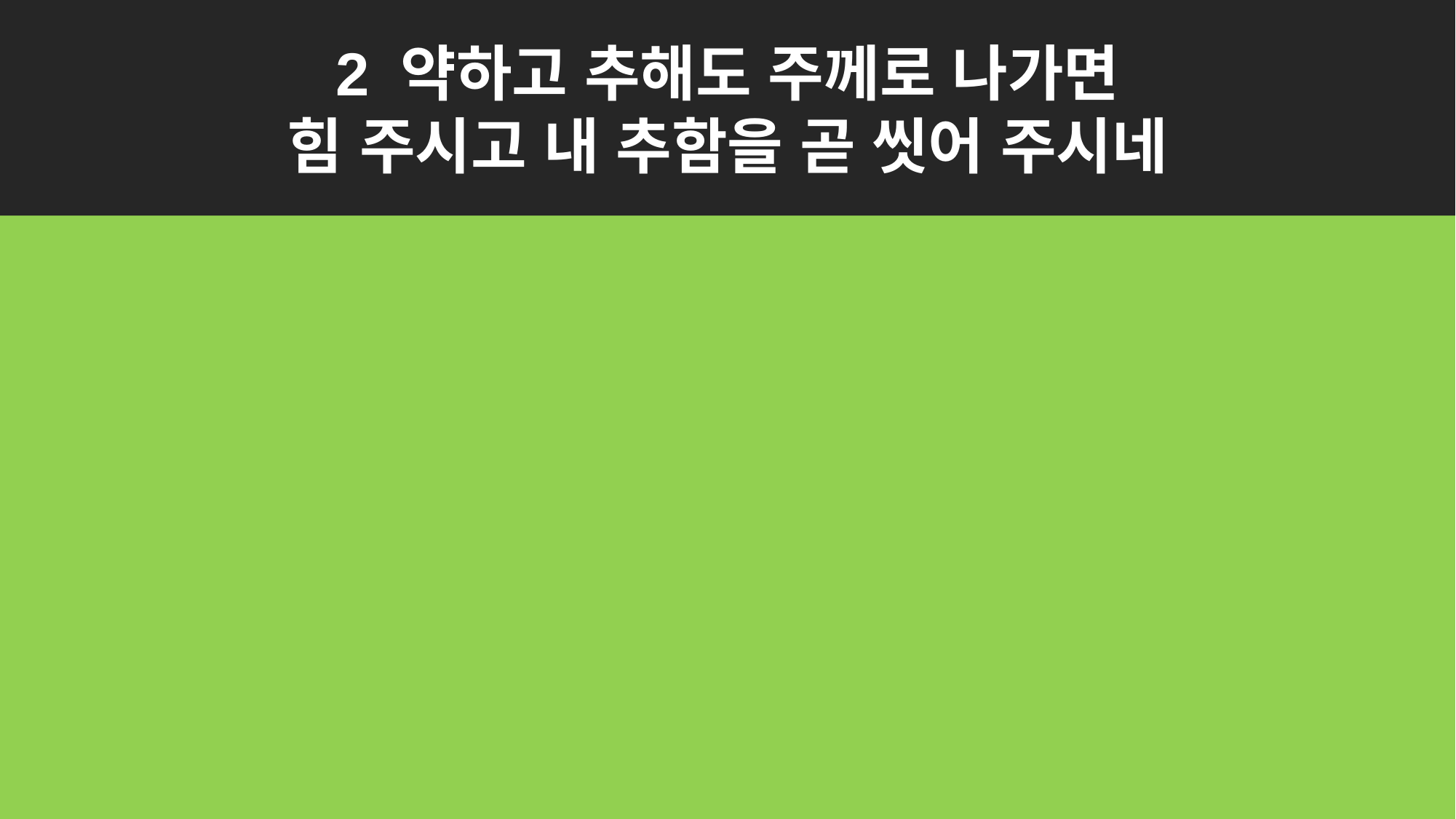

2 약하고 추해도 주께로 나가면
힘 주시고 내 추함을 곧 씻어 주시네